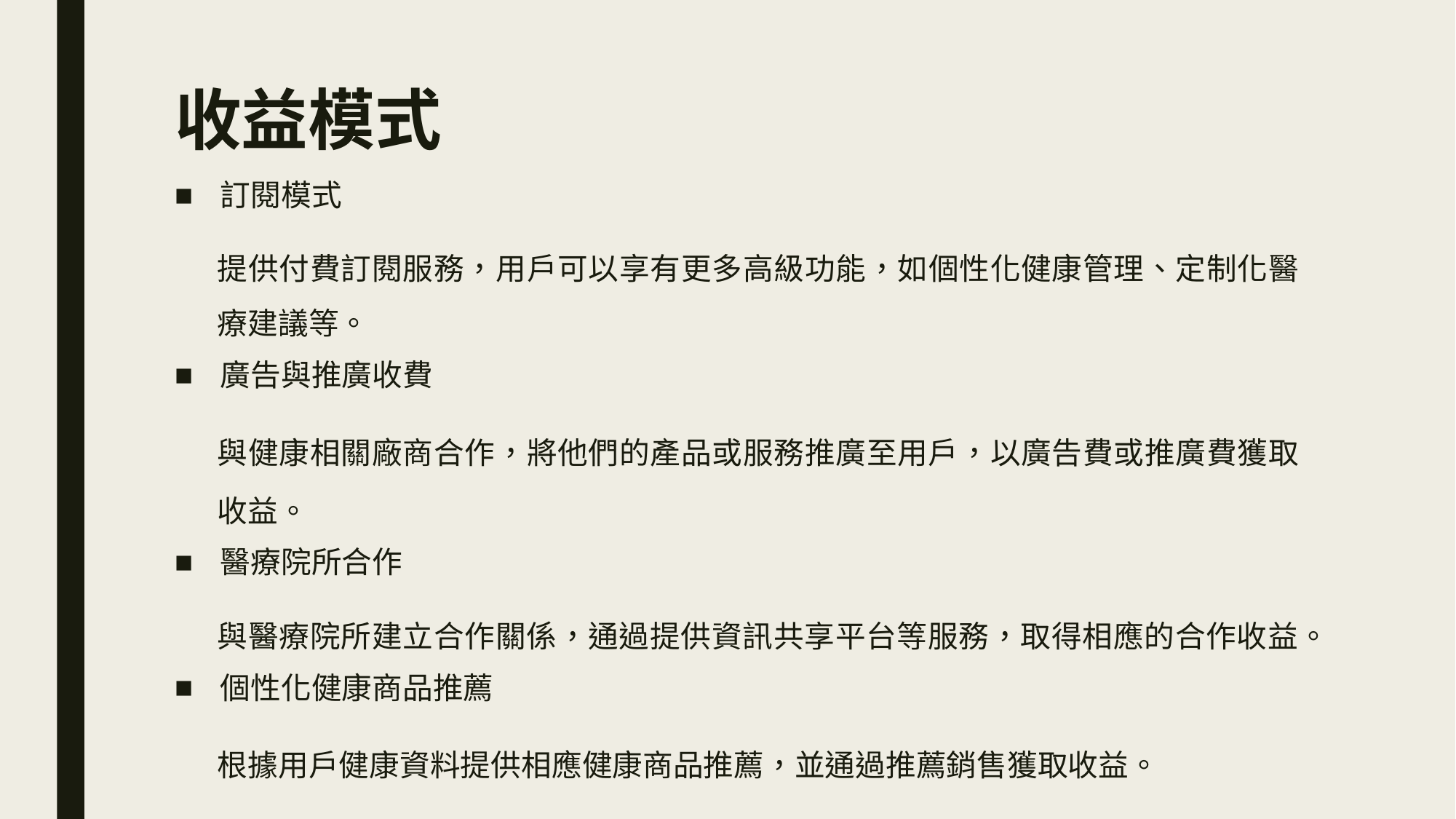

# 收益模式
訂閱模式
提供付費訂閱服務，用戶可以享有更多高級功能，如個性化健康管理、定制化醫療建議等。
廣告與推廣收費
與健康相關廠商合作，將他們的產品或服務推廣至用戶，以廣告費或推廣費獲取收益。
醫療院所合作
與醫療院所建立合作關係，通過提供資訊共享平台等服務，取得相應的合作收益。
個性化健康商品推薦
根據用戶健康資料提供相應健康商品推薦，並通過推薦銷售獲取收益。